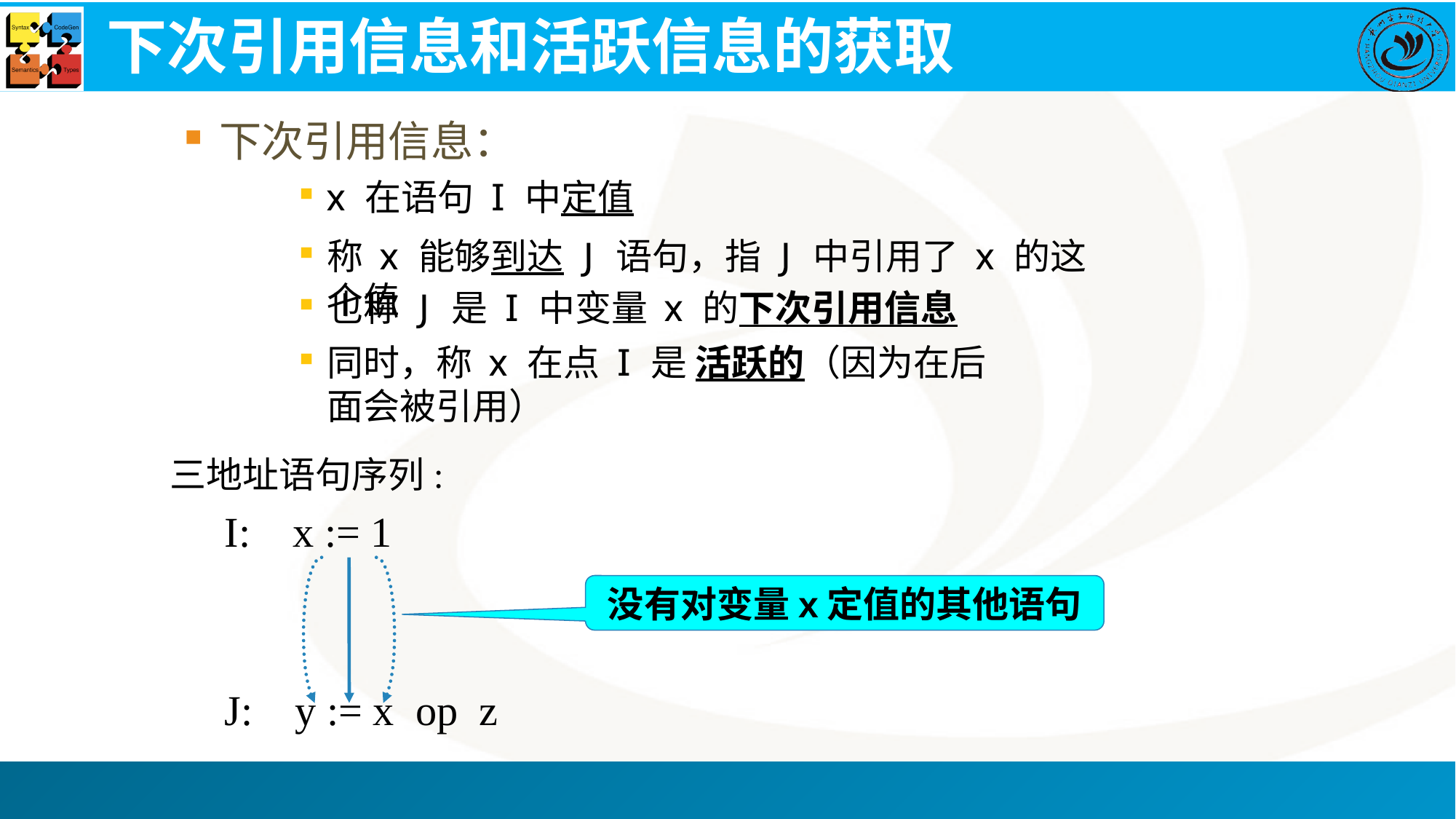

# 下次引用信息和活跃信息的获取
下次引用信息：
x 在语句 I 中定值
称 x 能够到达 J 语句，指 J 中引用了 x 的这个值
也称 J 是 I 中变量 x 的下次引用信息
同时，称 x 在点 I 是 活跃的（因为在后面会被引用）
三地址语句序列:
I:    x := 1

J:    y := x  op  z

没有对变量x定值的其他语句
20